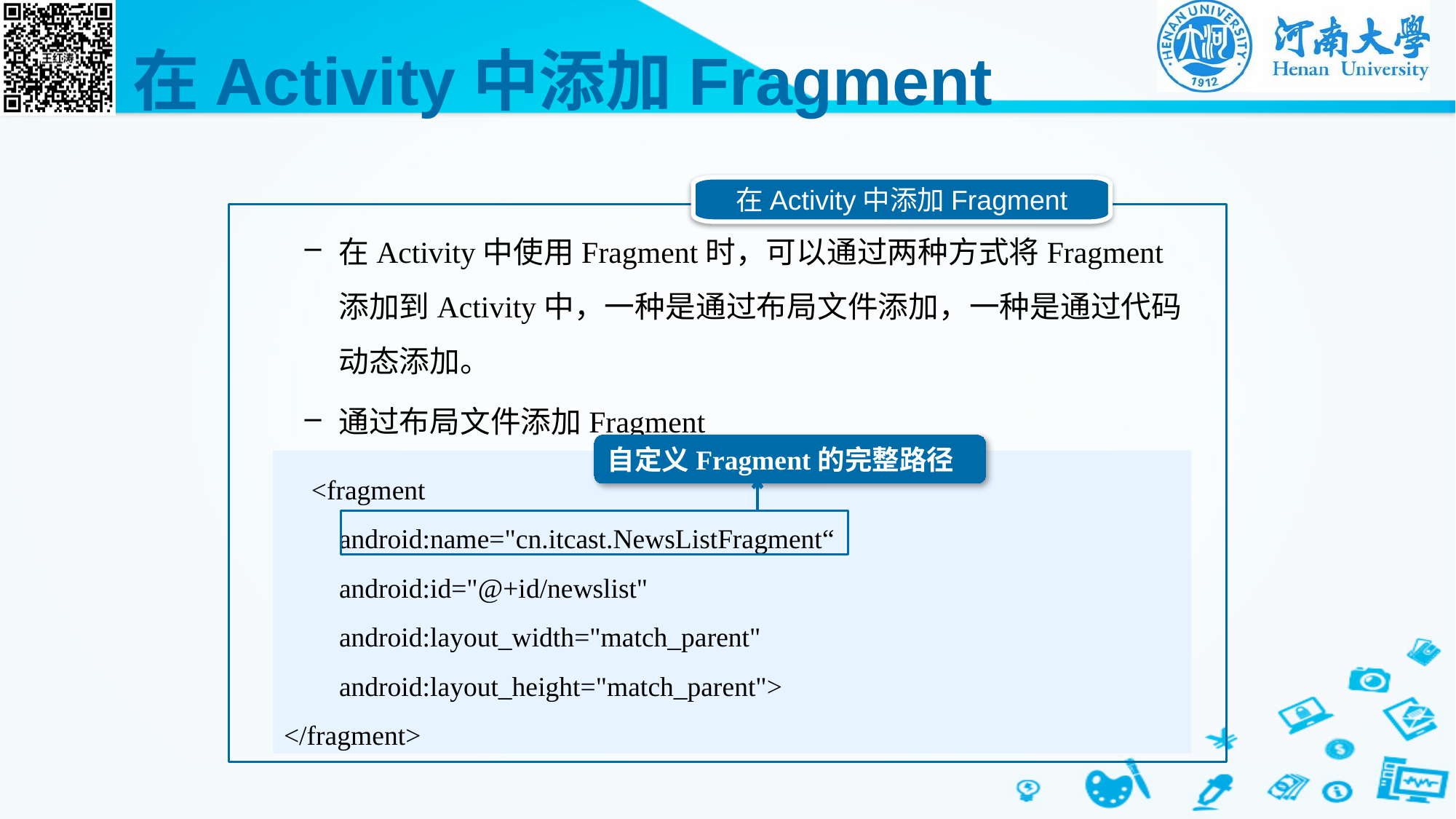

# 在Activity中添加Fragment
在Activity中添加Fragment

在Activity中使用Fragment时，可以通过两种方式将Fragment添加到Activity中，一种是通过布局文件添加，一种是通过代码动态添加。
通过布局文件添加Fragment

自定义Fragment的完整路径
    <fragment
        android:name="cn.itcast.NewsListFragment“
        android:id="@+id/newslist"
        android:layout_width="match_parent"
        android:layout_height="match_parent">
</fragment>